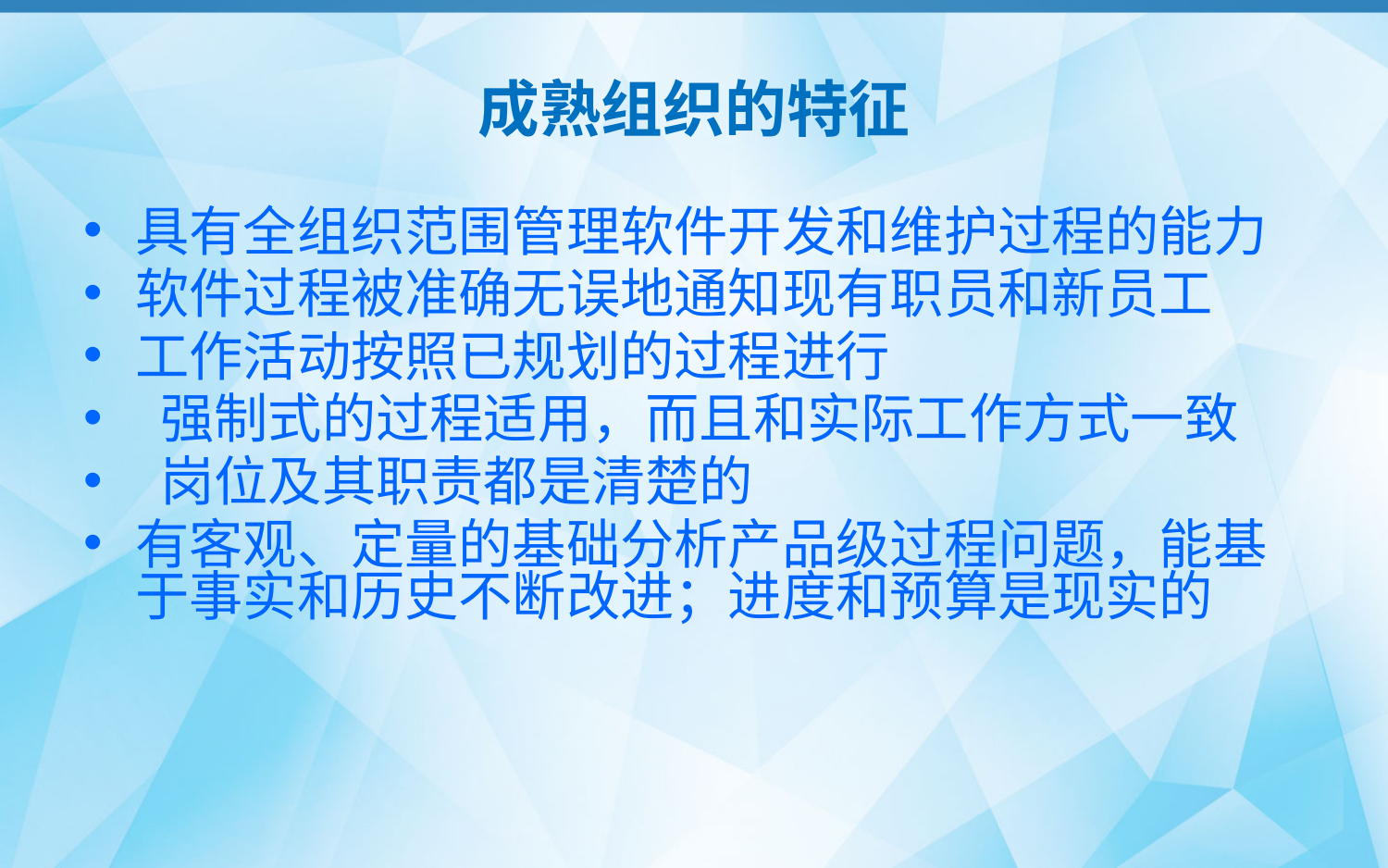

# 成熟组织的特征
具有全组织范围管理软件开发和维护过程的能力
软件过程被准确无误地通知现有职员和新员工
工作活动按照已规划的过程进行
 强制式的过程适用，而且和实际工作方式一致
 岗位及其职责都是清楚的
有客观、定量的基础分析产品级过程问题，能基  于事实和历史不断改进；进度和预算是现实的